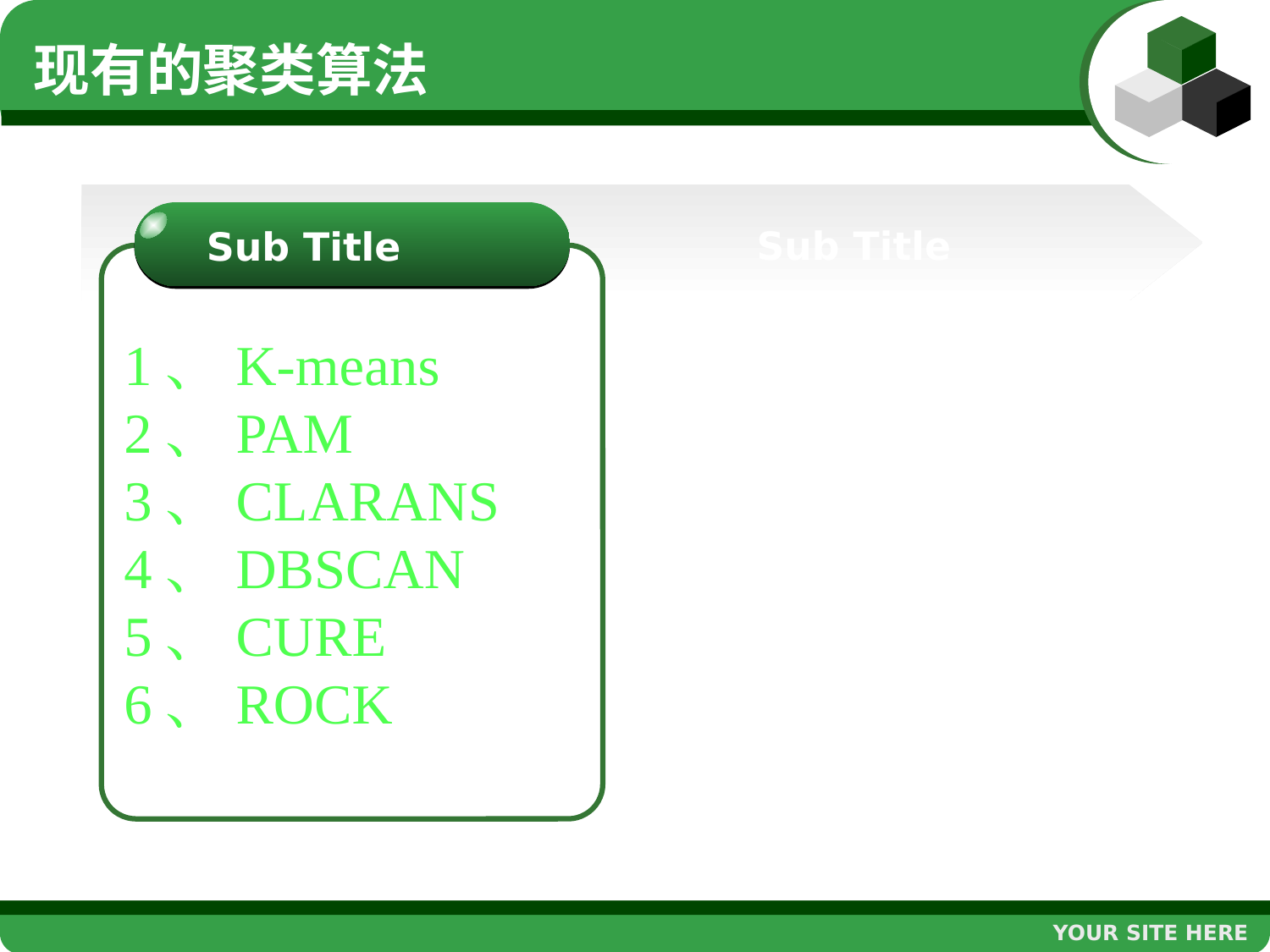

现有的聚类算法

Sub Title
Sub Title
1、K-means
2、PAM
3、CLARANS
4、DBSCAN
5、CURE
6、ROCK
YOUR SITE HERE